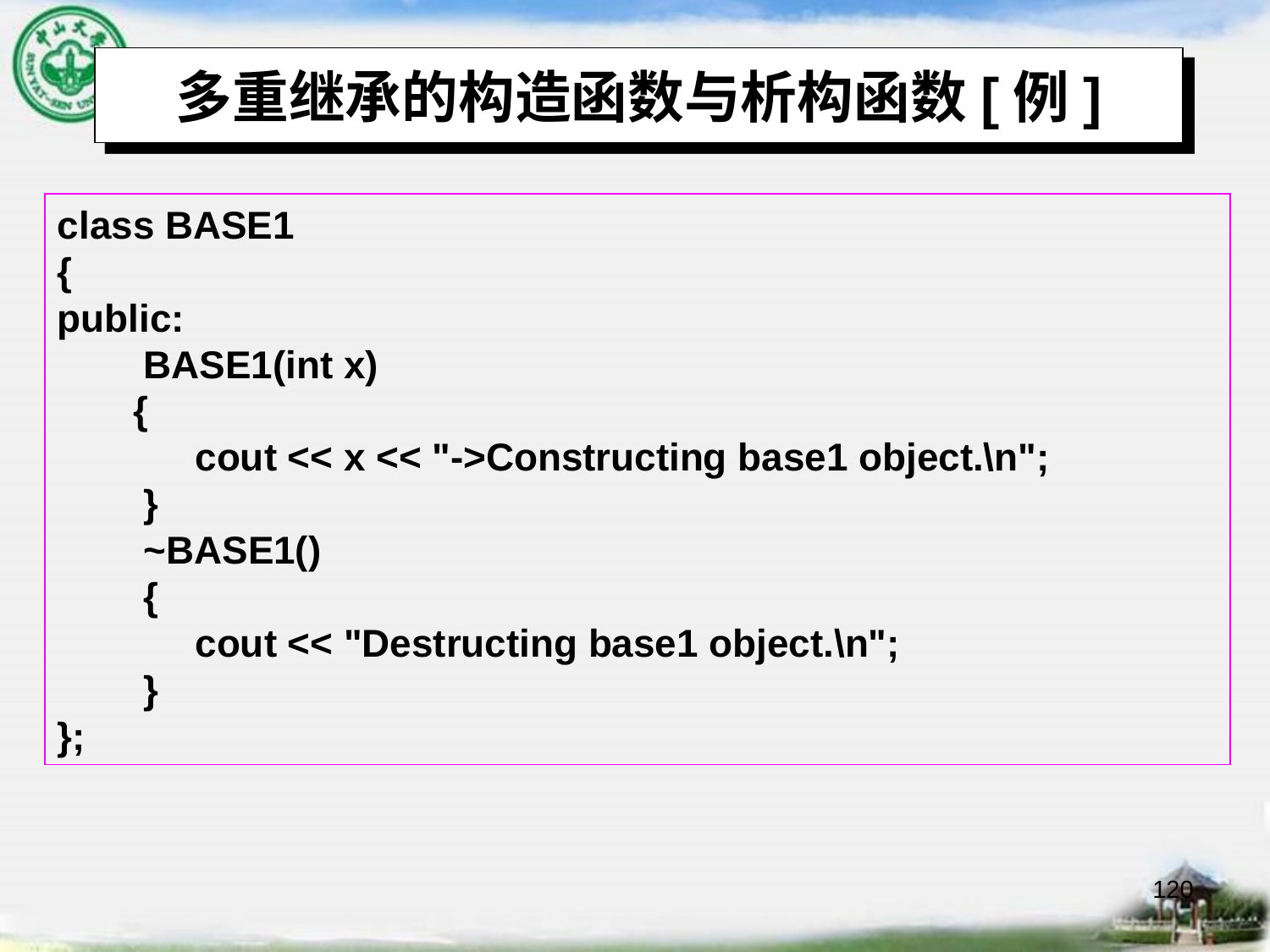

# 多重继承的构造函数与析构函数[例]
class BASE1
{
public:
        BASE1(int x)
       {
	 cout << x << "->Constructing base1 object.\n";
        }
        ~BASE1()
        {
	 cout << "Destructing base1 object.\n";
        }
};
120